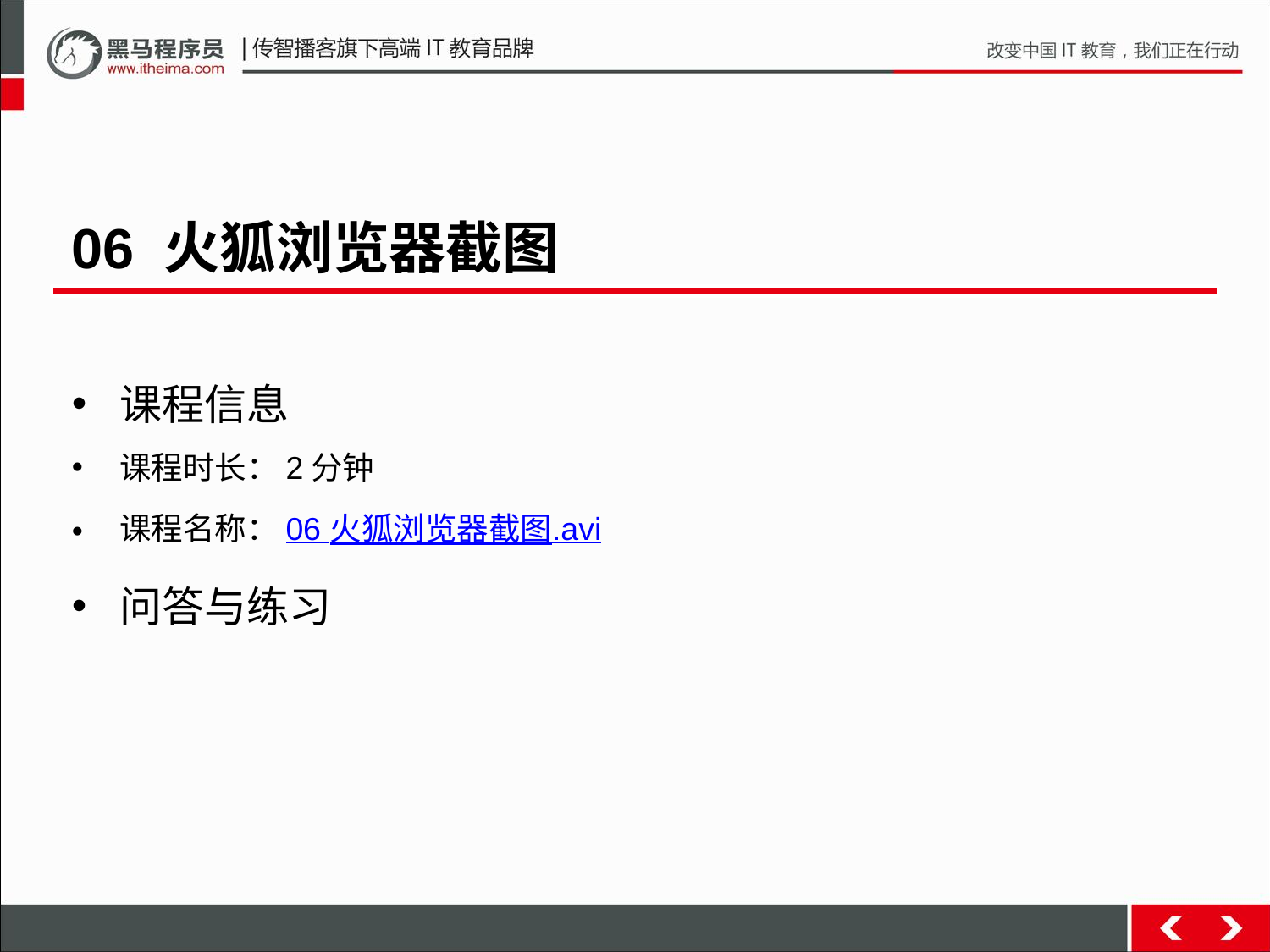

06 火狐浏览器截图
课程信息
课程时长：2分钟
课程名称：06 火狐浏览器截图.avi
问答与练习